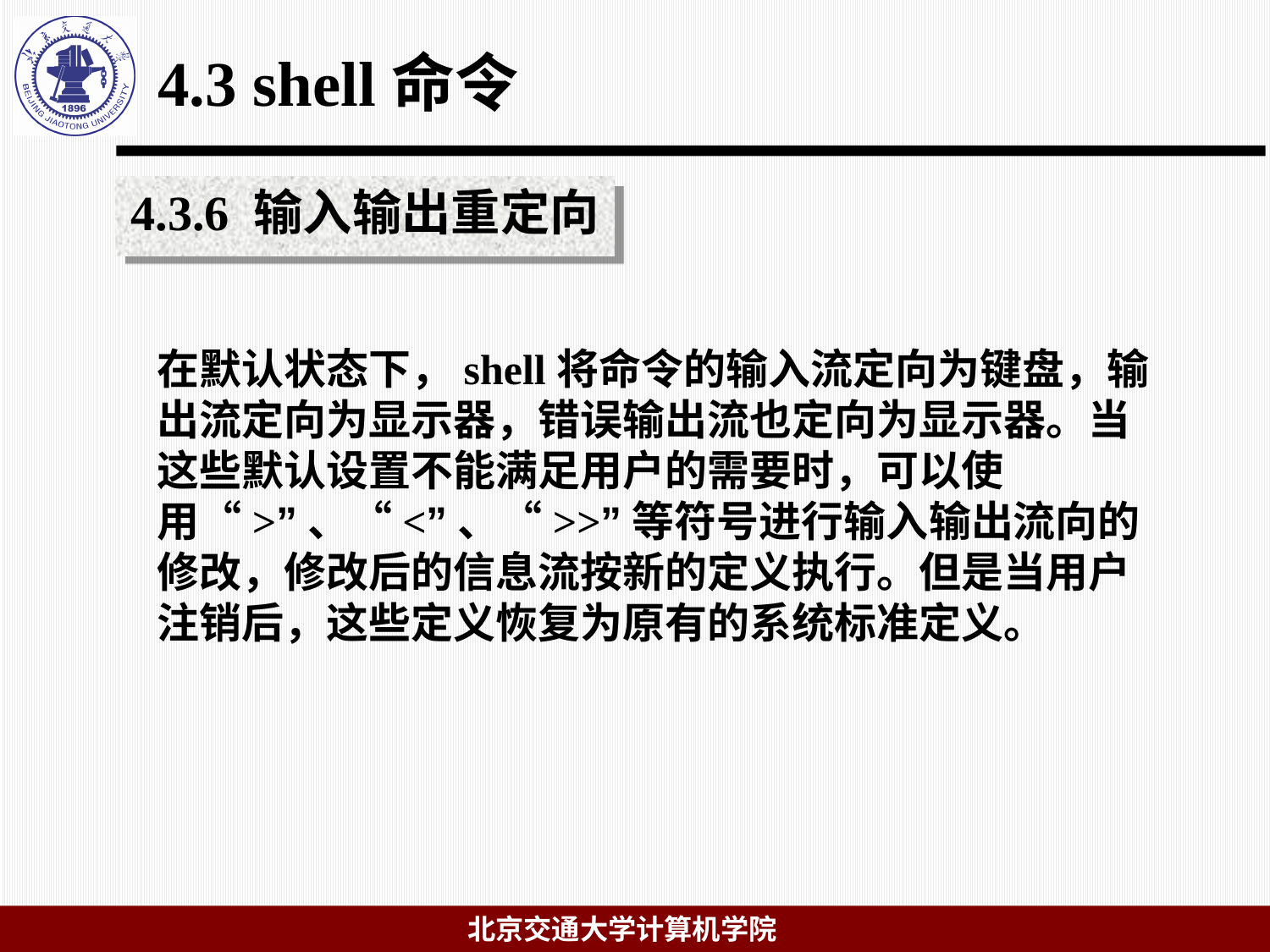

# 4.3 shell命令
4.3.6 输入输出重定向
在默认状态下，shell将命令的输入流定向为键盘，输出流定向为显示器，错误输出流也定向为显示器。当这些默认设置不能满足用户的需要时，可以使用“>”、“<”、“>>”等符号进行输入输出流向的修改，修改后的信息流按新的定义执行。但是当用户注销后，这些定义恢复为原有的系统标准定义。